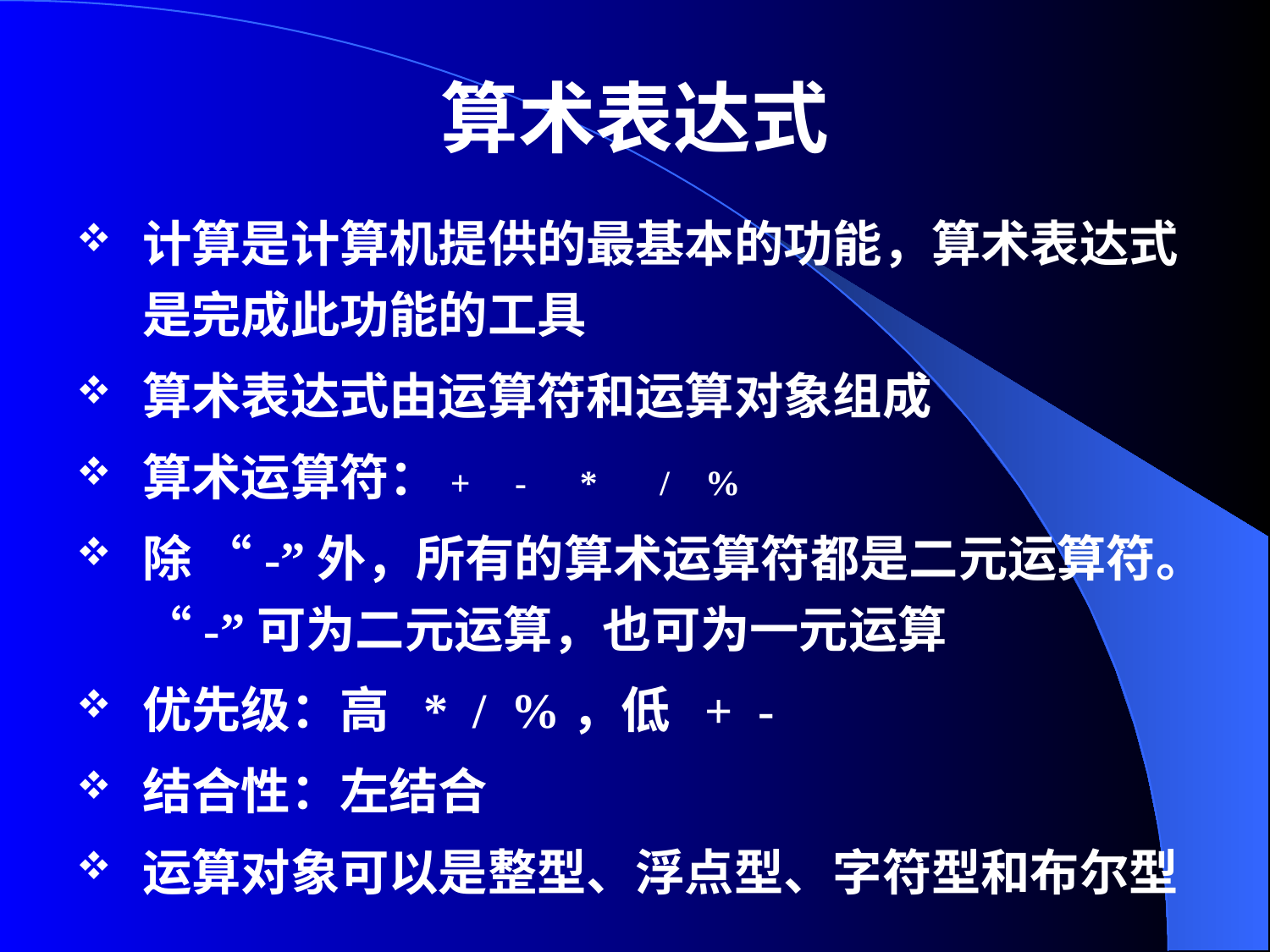

# 算术表达式
计算是计算机提供的最基本的功能，算术表达式是完成此功能的工具
算术表达式由运算符和运算对象组成
算术运算符：+     -      *       /    %
除 “-”外，所有的算术运算符都是二元运算符。“-”可为二元运算，也可为一元运算
优先级：高  *  /  %，低  +  -
结合性：左结合
运算对象可以是整型、浮点型、字符型和布尔型